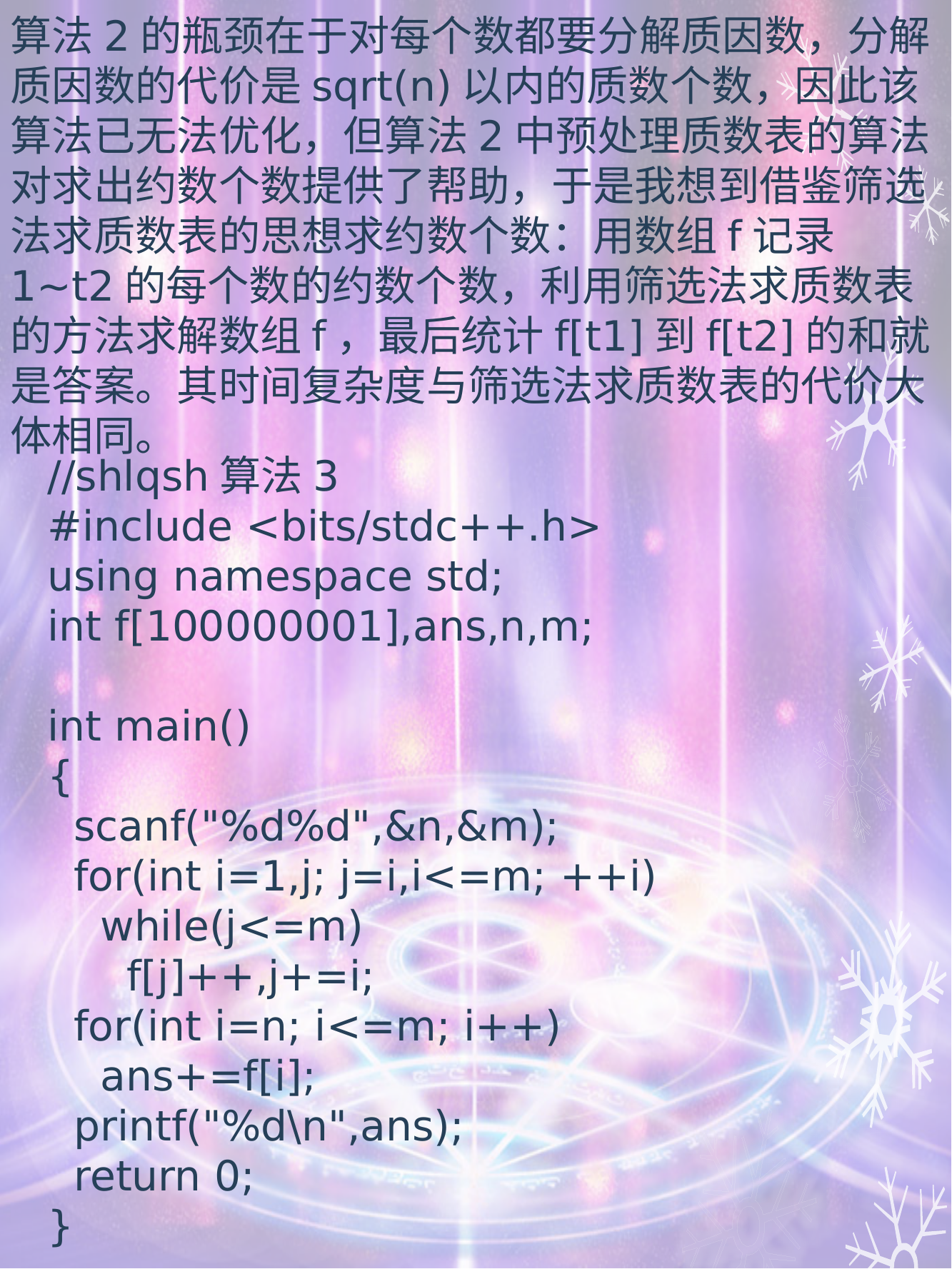

算法2的瓶颈在于对每个数都要分解质因数，分解质因数的代价是sqrt(n)以内的质数个数，因此该算法已无法优化，但算法2中预处理质数表的算法对求出约数个数提供了帮助，于是我想到借鉴筛选法求质数表的思想求约数个数：用数组f记录1~t2的每个数的约数个数，利用筛选法求质数表的方法求解数组f，最后统计f[t1]到f[t2]的和就是答案。其时间复杂度与筛选法求质数表的代价大体相同。
//shlqsh算法3
#include <bits/stdc++.h>
using namespace std;
int f[100000001],ans,n,m;

int main()
{
  scanf("%d%d",&n,&m);
  for(int i=1,j; j=i,i<=m; ++i)
    while(j<=m)
      f[j]++,j+=i;
  for(int i=n; i<=m; i++)
    ans+=f[i];
  printf("%d\n",ans);
  return 0;
}